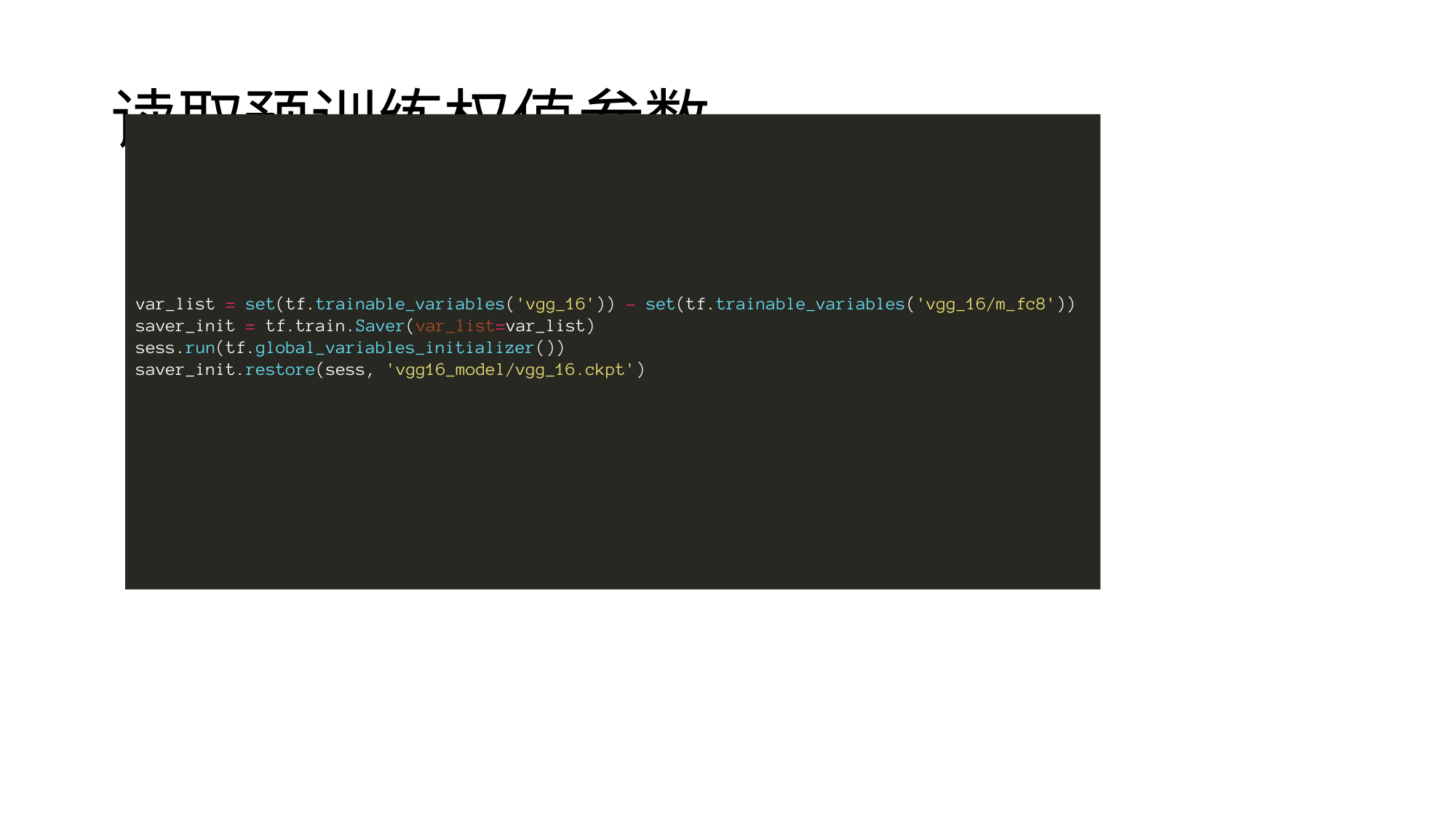

# 读取预训练权值参数
var_list = set(tf.trainable_variables('vgg_16')) - set(tf.trainable_variables('vgg_16/m_fc8'))
saver_init = tf.train.Saver(var_list=var_list)
sess.run(tf.global_variables_initializer())
saver_init.restore(sess, 'vgg16_model/vgg_16.ckpt')